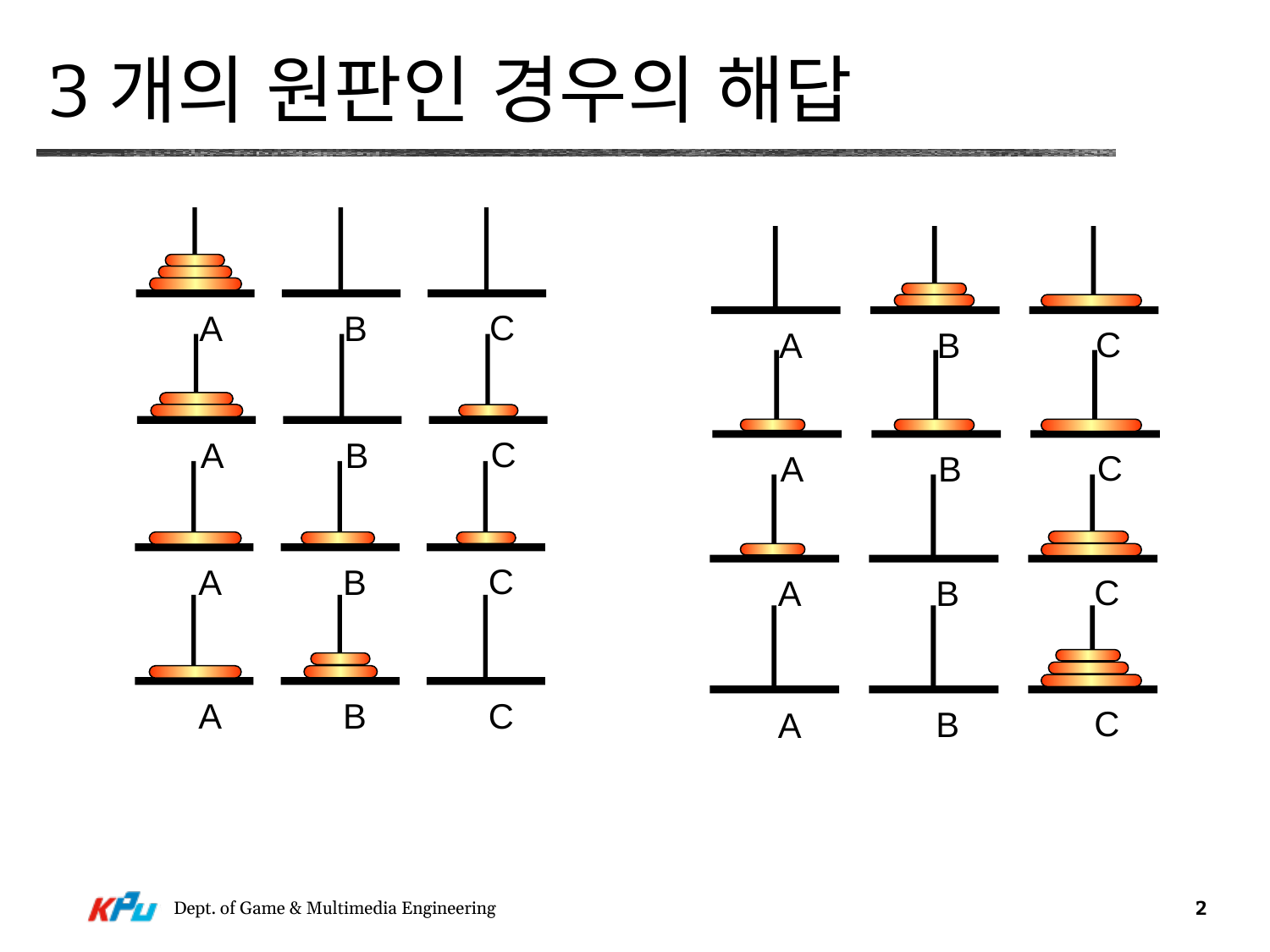

# 3개의 원판인 경우의 해답

C
B
A

C
A
B

C
A
B

C
B
A

C
B
A

C
B
A

C
B
A

C
B
A
Dept. of Game & Multimedia Engineering
2